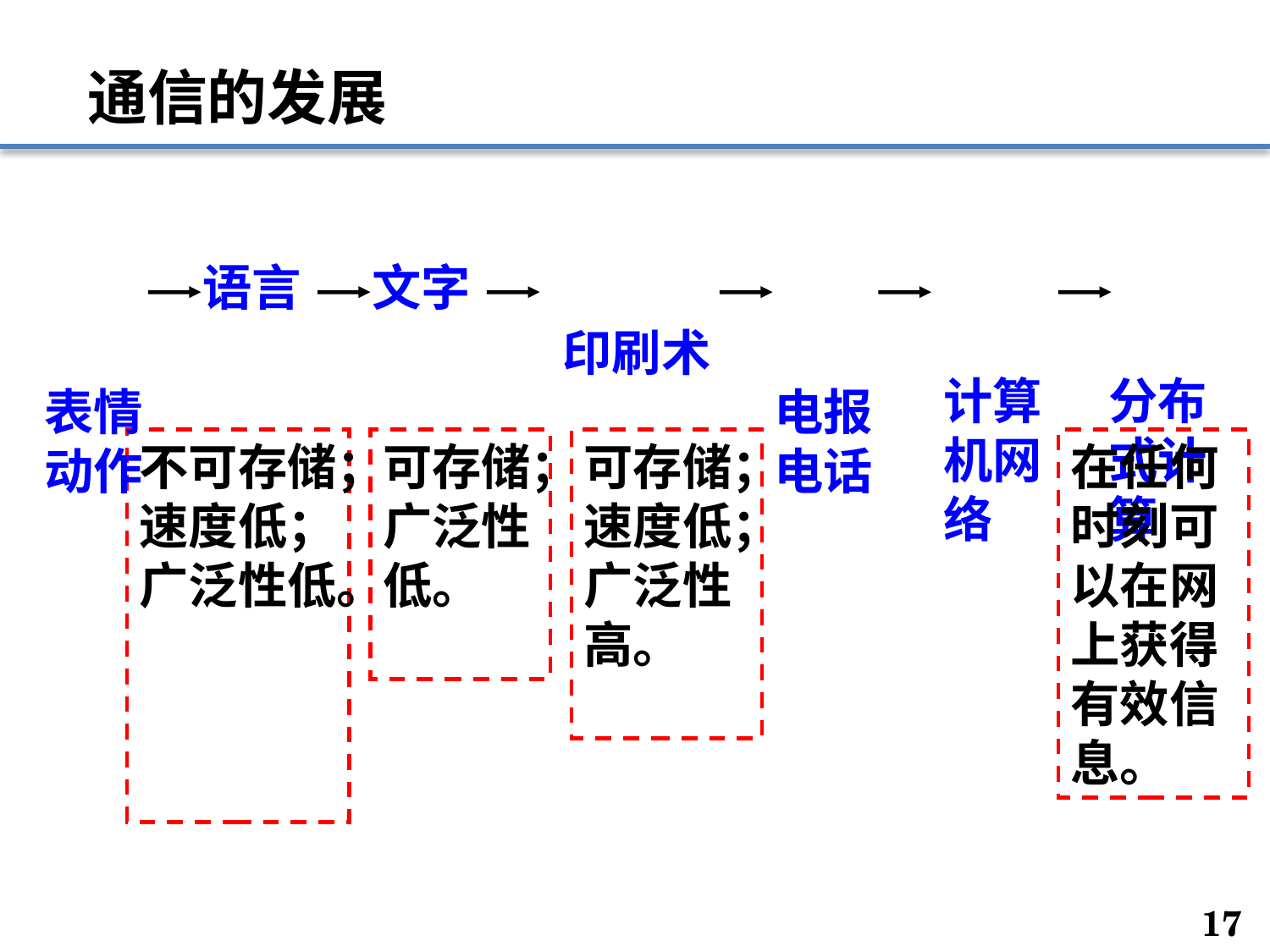

# 通信的发展

分布式计算

计算机网络

表情动作

印刷术

电报电话
语言
文字

不可存储；
速度低；广泛性低。

可存储；广泛性低。

可存储；速度低；广泛性高。

在任何时刻可以在网上获得有效信息。
17